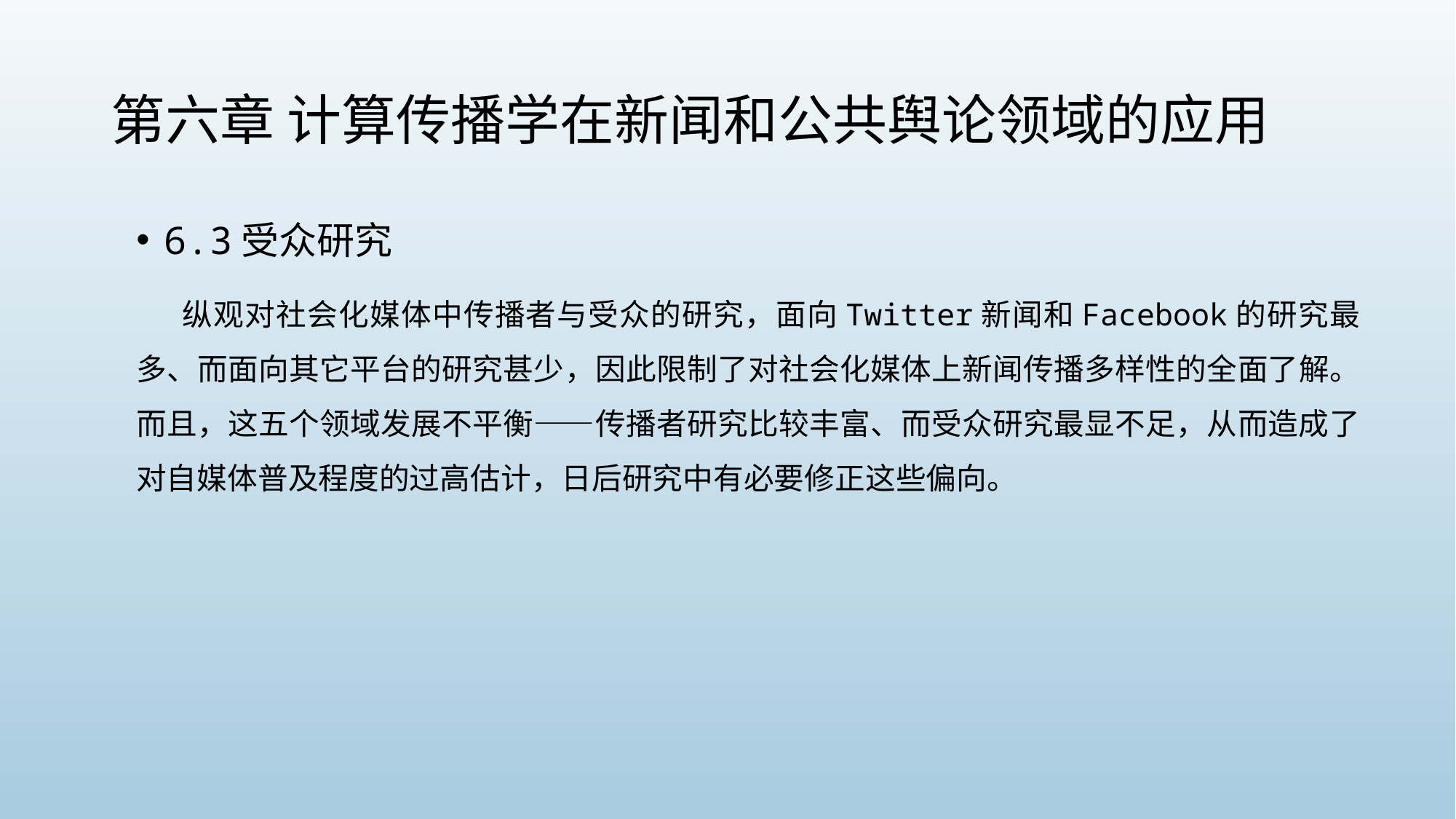

# 第六章 计算传播学在新闻和公共舆论领域的应用
6.3受众研究
     纵观对社会化媒体中传播者与受众的研究，面向Twitter新闻和Facebook的研究最多、而面向其它平台的研究甚少，因此限制了对社会化媒体上新闻传播多样性的全面了解。而且，这五个领域发展不平衡——传播者研究比较丰富、而受众研究最显不足，从而造成了对自媒体普及程度的过高估计，日后研究中有必要修正这些偏向。